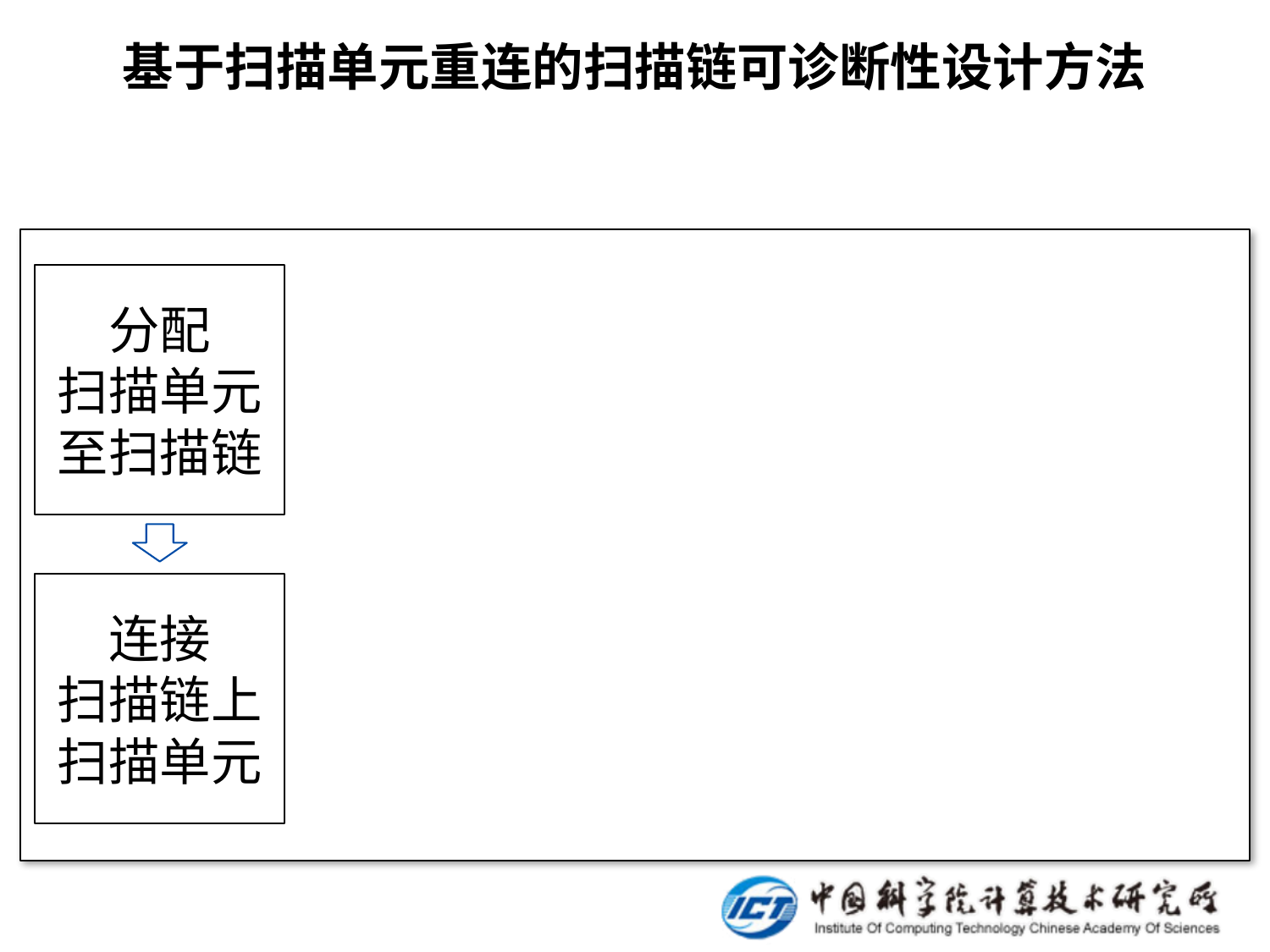

基于扫描单元重连的扫描链可诊断性设计方法

分配
扫描单元
至扫描链

连接
扫描链上
扫描单元